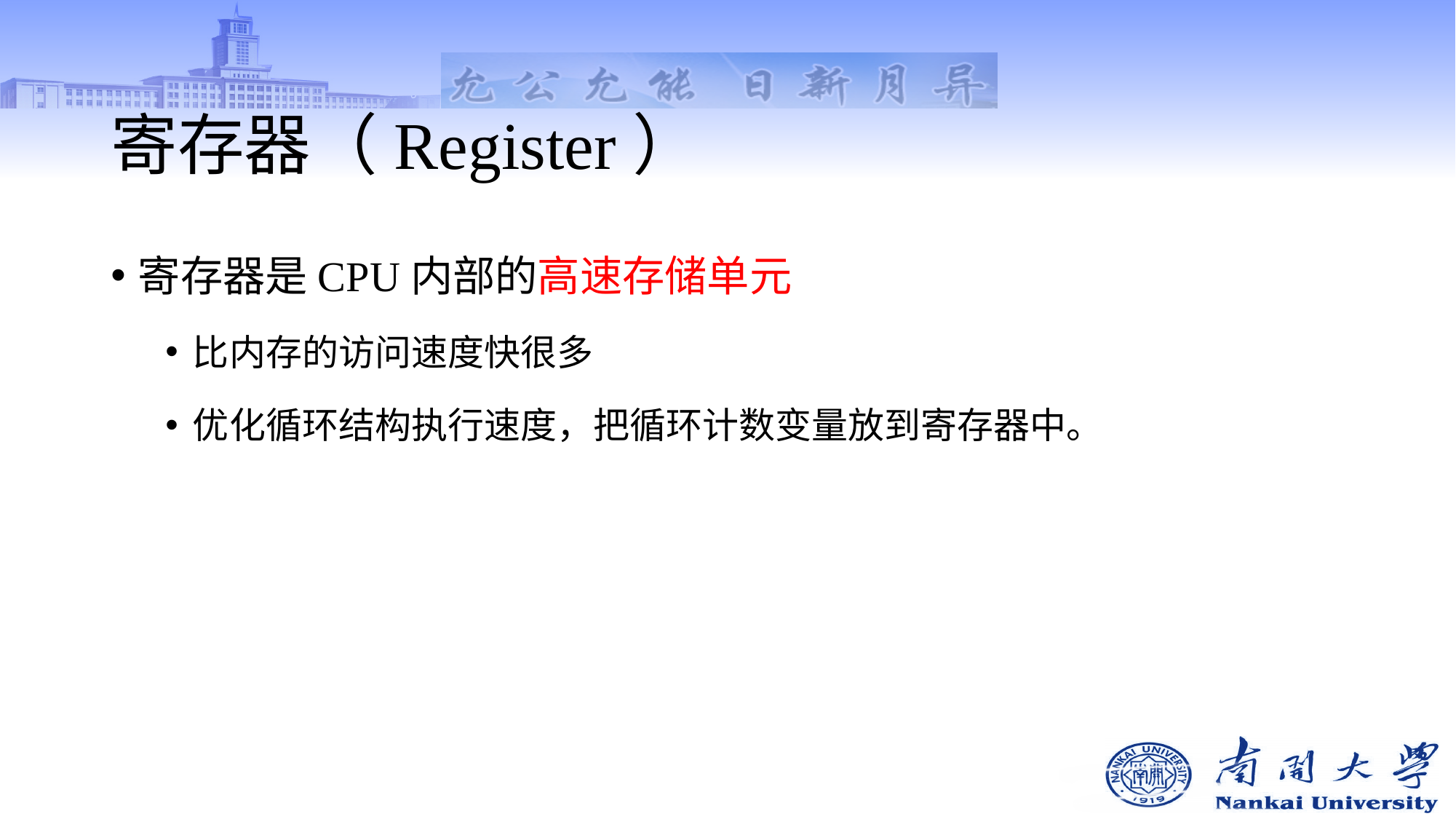

# 寄存器（Register）
寄存器是CPU内部的高速存储单元
比内存的访问速度快很多
优化循环结构执行速度，把循环计数变量放到寄存器中。